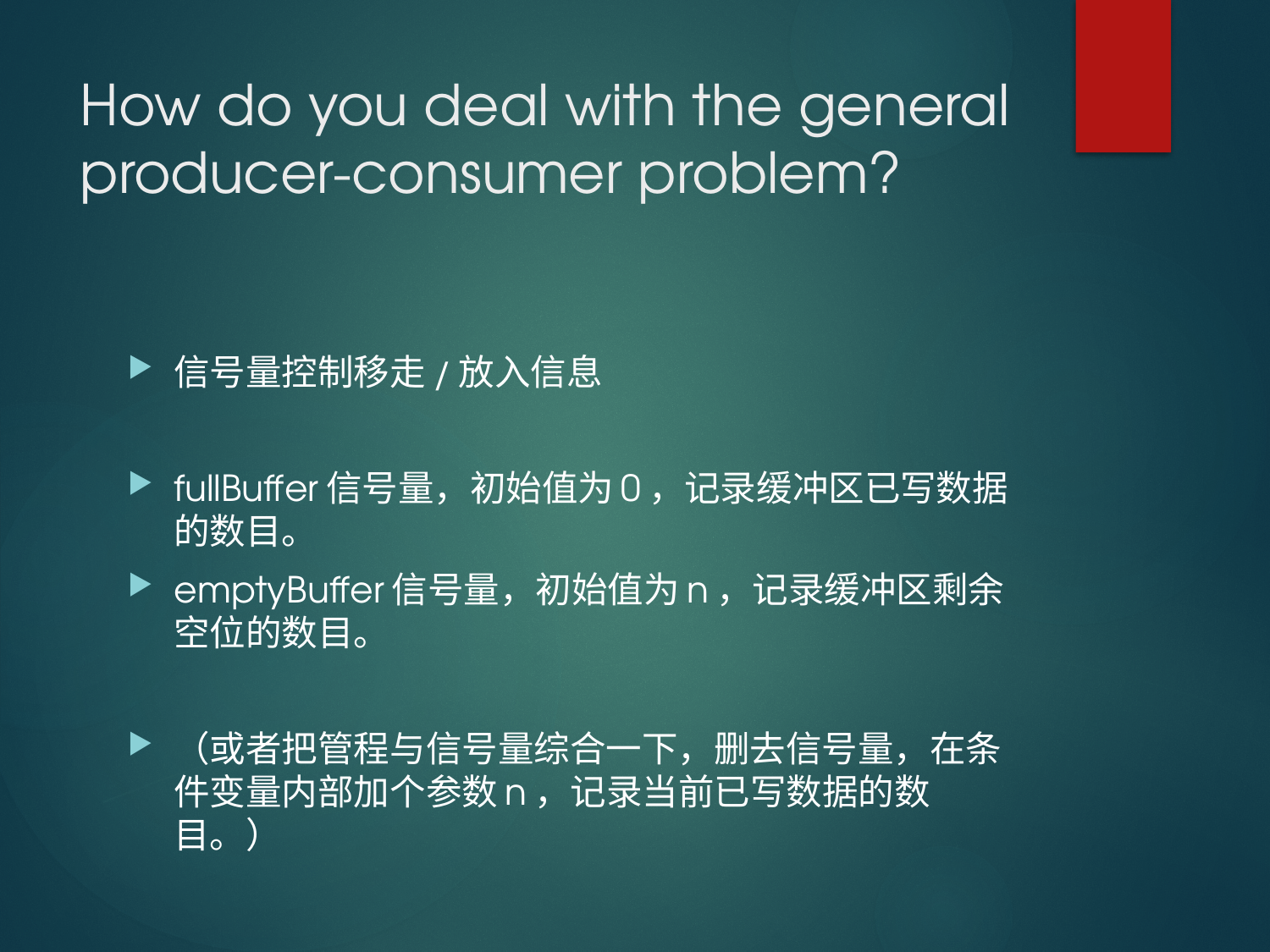

# How do you deal with the general producer-consumer problem?

信号量控制移走/放入信息

fullBuffer信号量，初始值为0，记录缓冲区已写数据的数目。
emptyBuffer信号量，初始值为n，记录缓冲区剩余空位的数目。

（或者把管程与信号量综合一下，删去信号量，在条件变量内部加个参数n，记录当前已写数据的数目。）